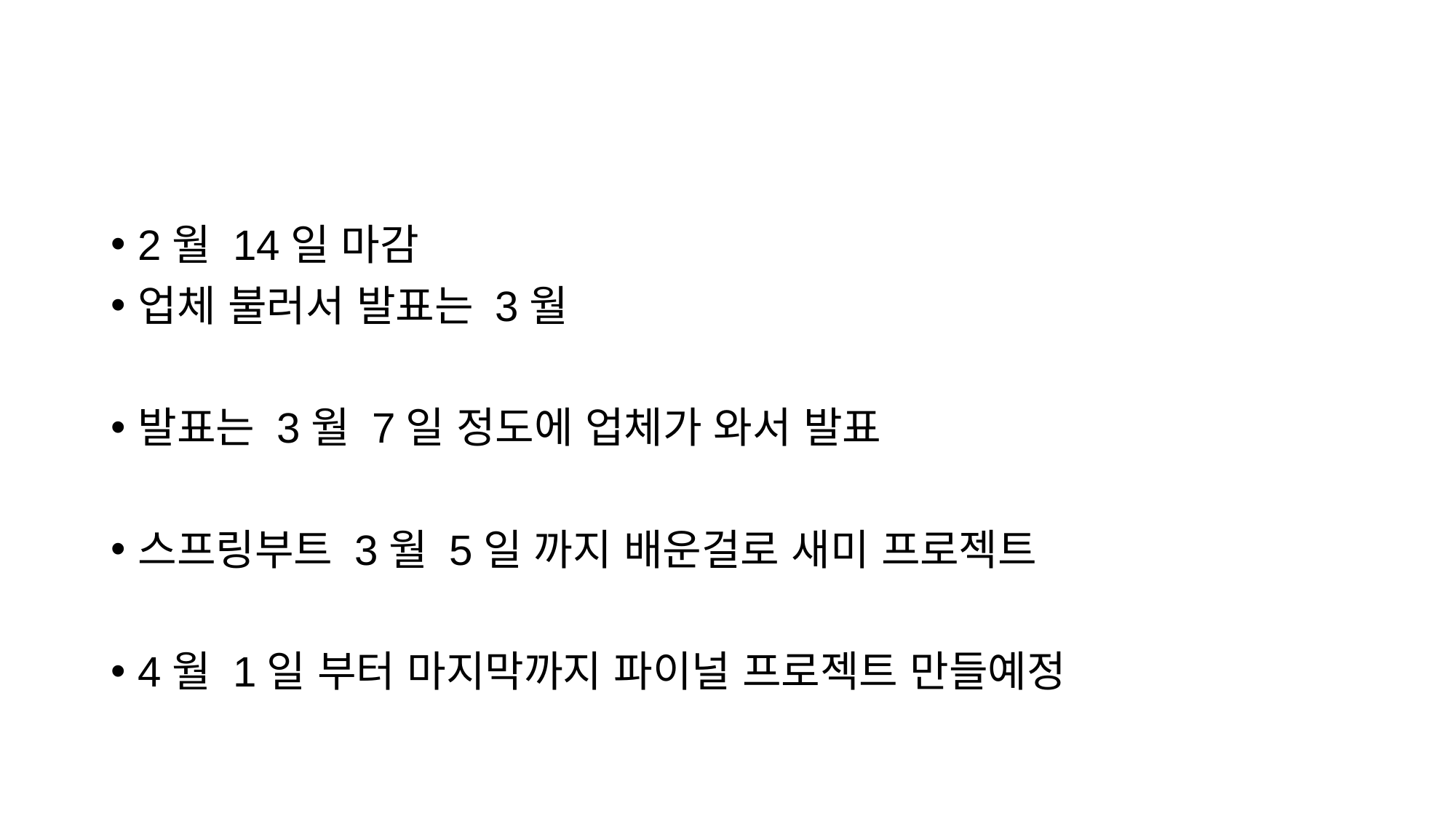

#
2월 14일 마감
업체 불러서 발표는 3월

발표는 3월 7일 정도에 업체가 와서 발표

스프링부트 3월 5일 까지 배운걸로 새미 프로젝트

4월 1일 부터 마지막까지 파이널 프로젝트 만들예정